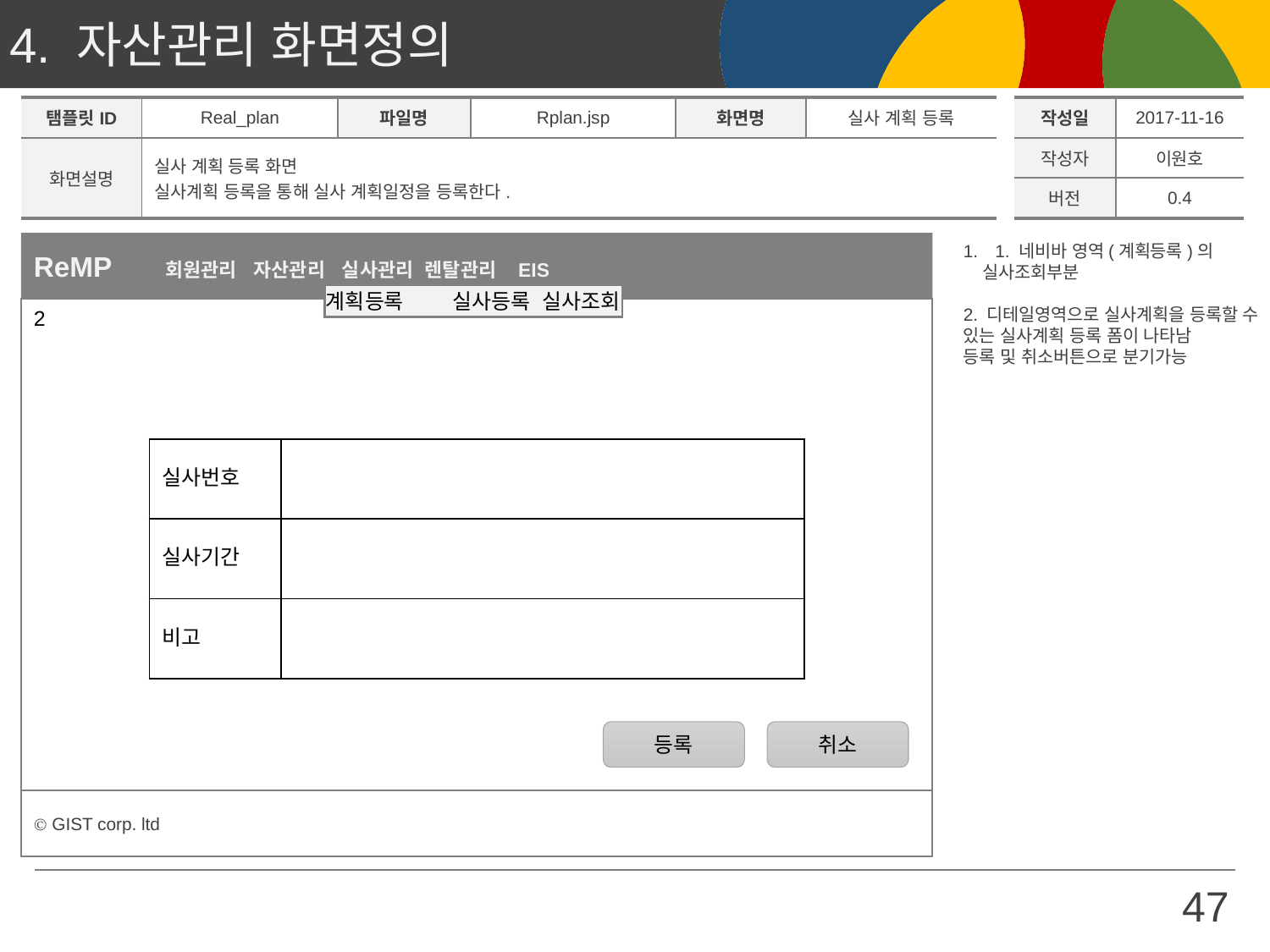

| 탬플릿ID | Real\_plan | 파일명 | Rplan.jsp | 화면명 | 실사 계획 등록 |  | 작성일 | 2017-11-16 |
| --- | --- | --- | --- | --- | --- | --- | --- | --- |
| 화면설명 | 실사 계획 등록 화면 실사계획 등록을 통해 실사 계획일정을 등록한다. |  |  |  |  |  | 작성자 | 이원호 |
|  |  |  |  |  |  |  | 버전 | 0.4 |
ReMP      회원관리   자산관리   실사관리  렌탈관리   EIS
1
1. 네비바 영역(계획등록)의
   실사조회부분

2. 디테일영역으로 실사계획을 등록할 수
있는 실사계획 등록 폼이 나타남
등록 및 취소버튼으로 분기가능
계획등록	실사등록  실사조회
2

| 실사번호 |  |
| --- | --- |
| 실사기간 |  |
| 비고 |  |
등록
취소
Ⓒ GIST corp. ltd